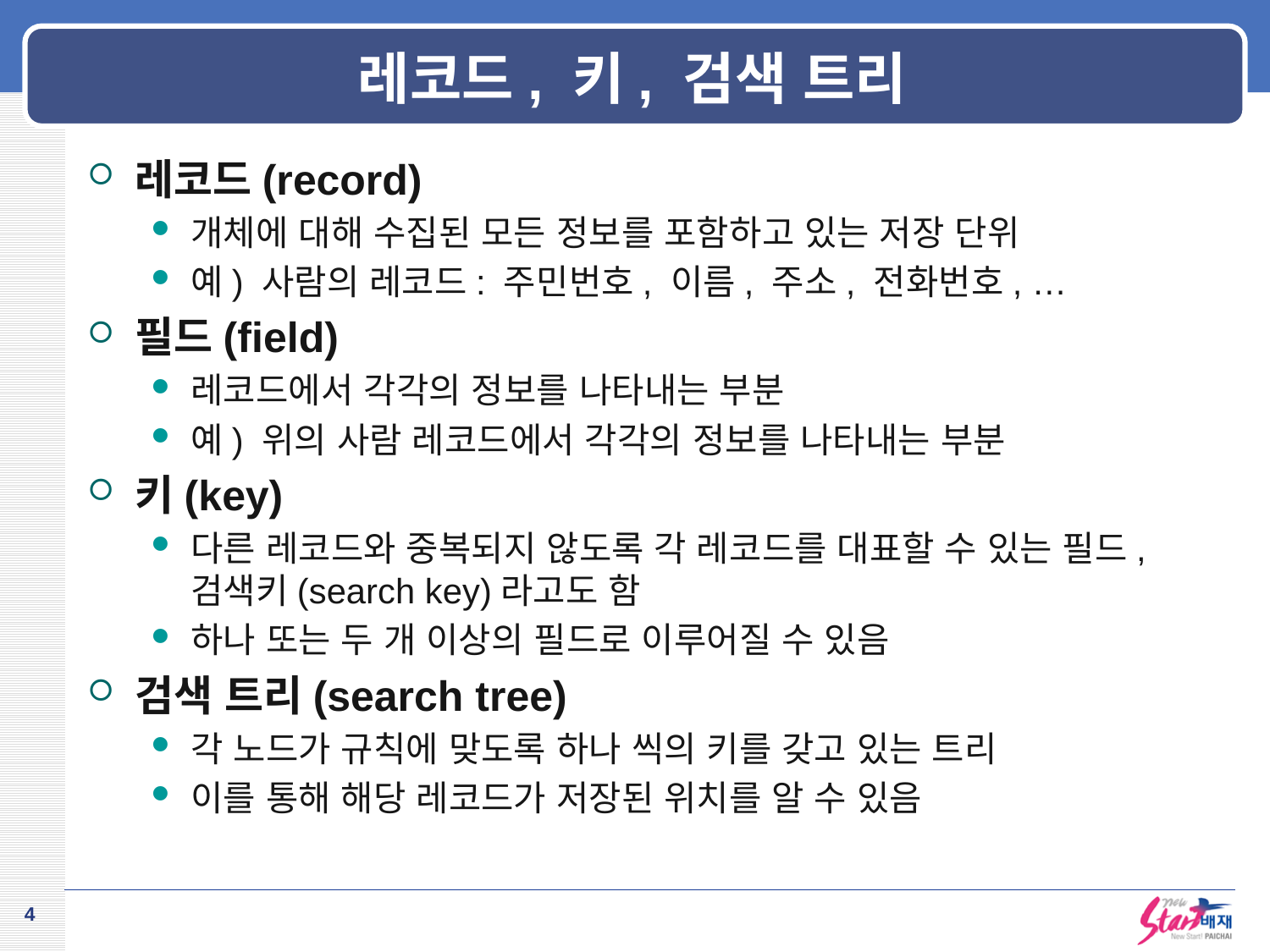

# 레코드, 키, 검색 트리
레코드(record)
개체에 대해 수집된 모든 정보를 포함하고 있는 저장 단위
예) 사람의 레코드: 주민번호, 이름, 주소, 전화번호, …
필드(field)
레코드에서 각각의 정보를 나타내는 부분
예) 위의 사람 레코드에서 각각의 정보를 나타내는 부분
키(key)
다른 레코드와 중복되지 않도록 각 레코드를 대표할 수 있는 필드, 검색키(search key)라고도 함
하나 또는 두 개 이상의 필드로 이루어질 수 있음
검색 트리(search tree)
각 노드가 규칙에 맞도록 하나 씩의 키를 갖고 있는 트리
이를 통해 해당 레코드가 저장된 위치를 알 수 있음
4